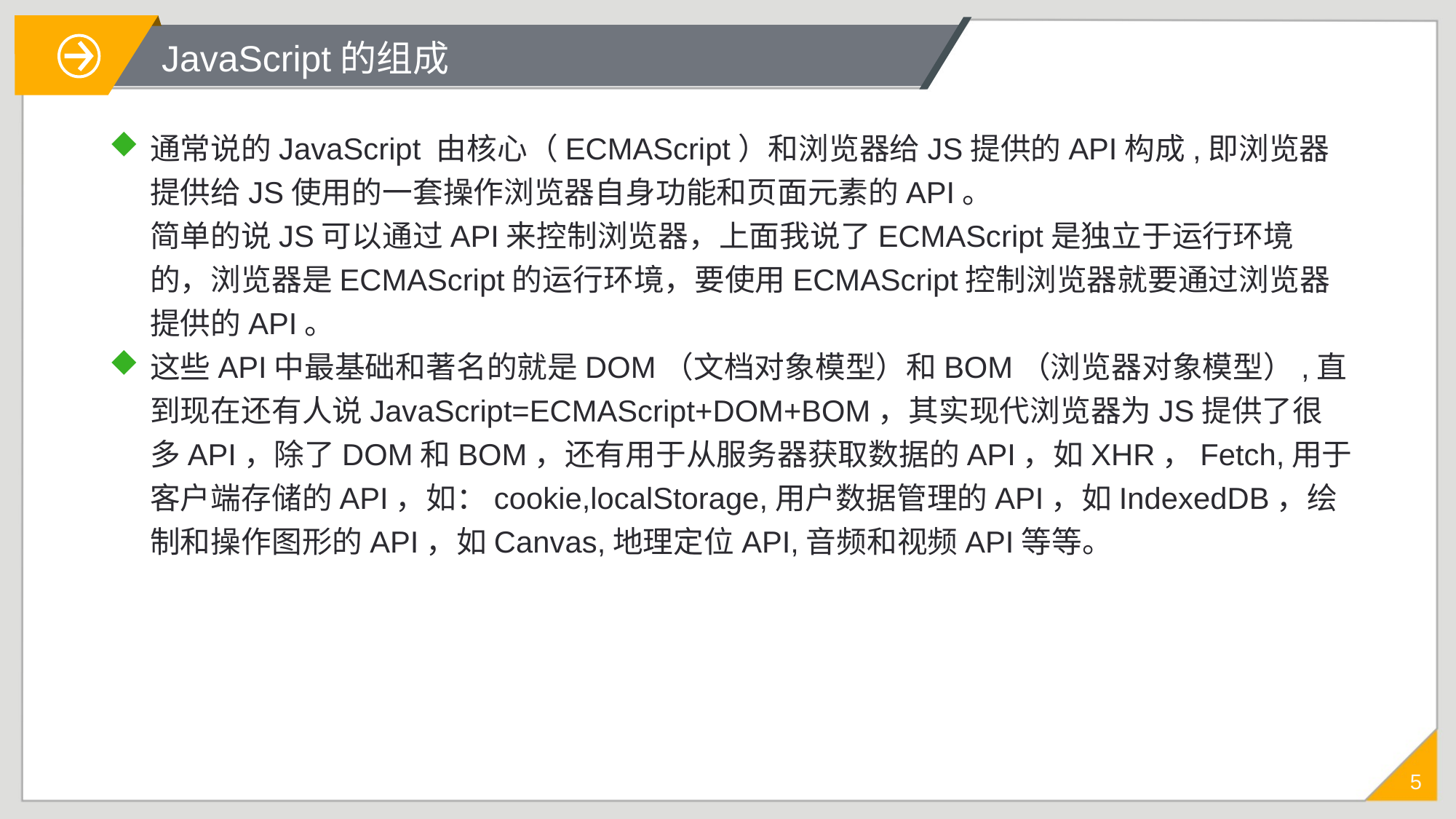

# JavaScript的组成
通常说的JavaScript 由核心（ECMAScript）和浏览器给JS提供的API构成,即浏览器提供给JS使用的一套操作浏览器自身功能和页面元素的API。
简单的说JS可以通过API来控制浏览器，上面我说了ECMAScript是独立于运行环境的，浏览器是ECMAScript的运行环境，要使用ECMAScript控制浏览器就要通过浏览器提供的API。
这些API中最基础和著名的就是DOM（文档对象模型）和BOM（浏览器对象模型）,直到现在还有人说JavaScript=ECMAScript+DOM+BOM，其实现代浏览器为JS提供了很多API，除了DOM和BOM，还有用于从服务器获取数据的API，如XHR，Fetch,用于客户端存储的API，如：cookie,localStorage,用户数据管理的API，如IndexedDB，绘制和操作图形的API，如Canvas,地理定位API,音频和视频API等等。